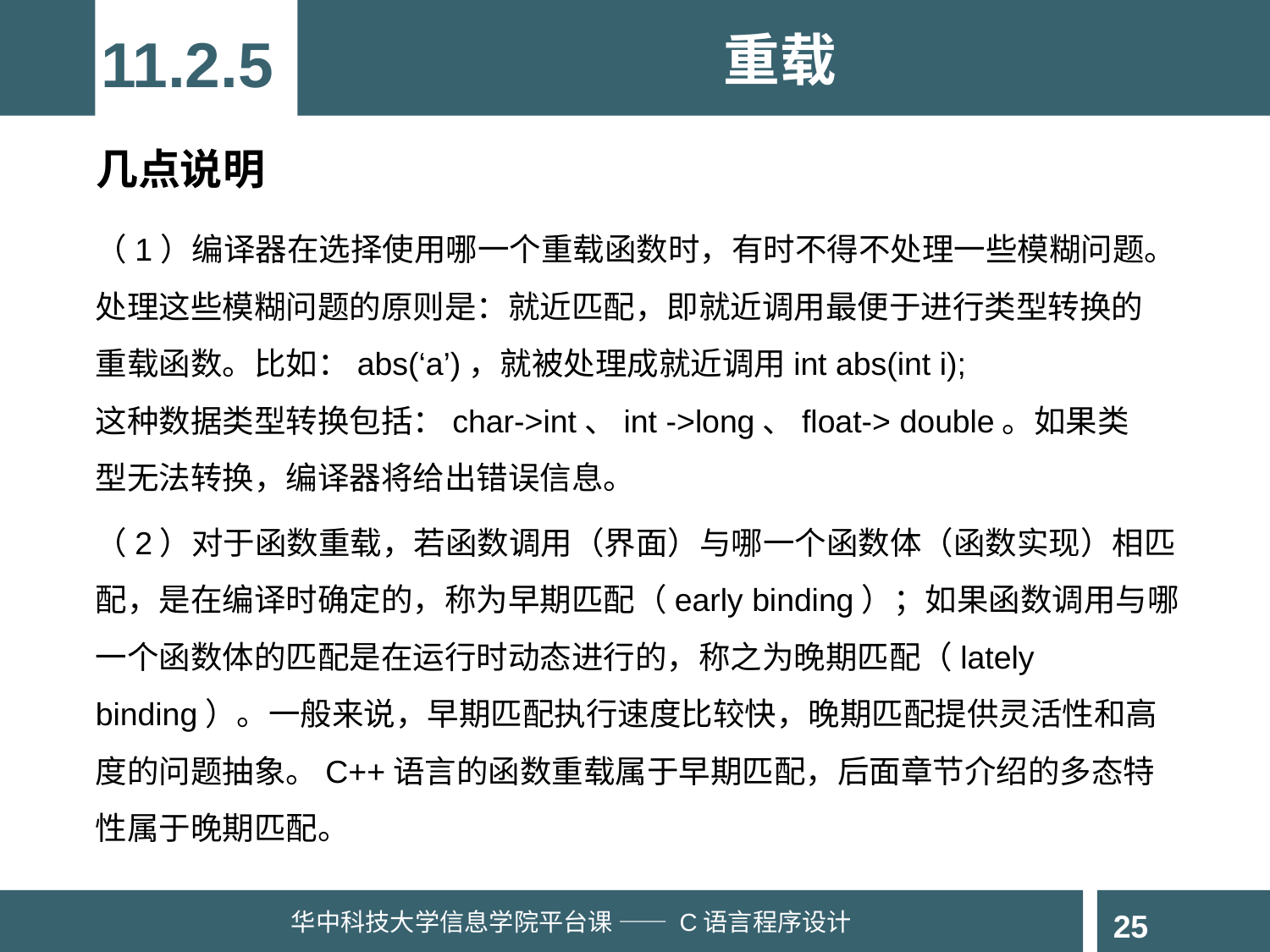

11.2.5
重载
几点说明
（1）编译器在选择使用哪一个重载函数时，有时不得不处理一些模糊问题。处理这些模糊问题的原则是：就近匹配，即就近调用最便于进行类型转换的重载函数。比如：abs(‘a’)，就被处理成就近调用int abs(int i);
这种数据类型转换包括：char->int、int ->long、float-> double。如果类型无法转换，编译器将给出错误信息。

（2）对于函数重载，若函数调用（界面）与哪一个函数体（函数实现）相匹配，是在编译时确定的，称为早期匹配（early binding）；如果函数调用与哪一个函数体的匹配是在运行时动态进行的，称之为晚期匹配（lately binding）。一般来说，早期匹配执行速度比较快，晚期匹配提供灵活性和高度的问题抽象。C++语言的函数重载属于早期匹配，后面章节介绍的多态特性属于晚期匹配。